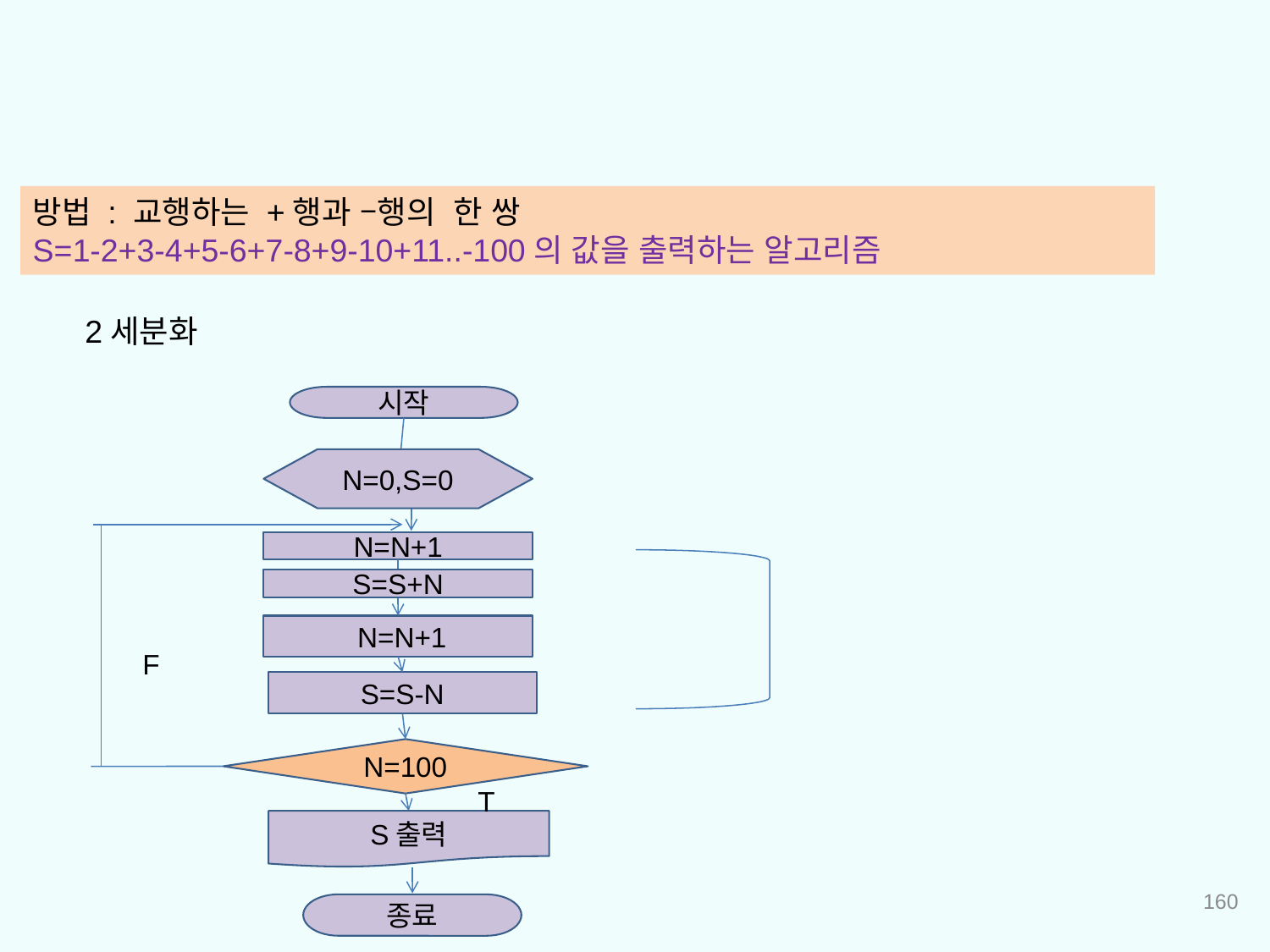

방법 : 교행하는 +행과 –행의  한 쌍
S=1-2+3-4+5-6+7-8+9-10+11..-100의 값을 출력하는 알고리즘
2세분화
시작
N=0,S=0
N=N+1

S=S+N
 N=N+1
F
S=S-N
N=100
T
S출력
종료
160